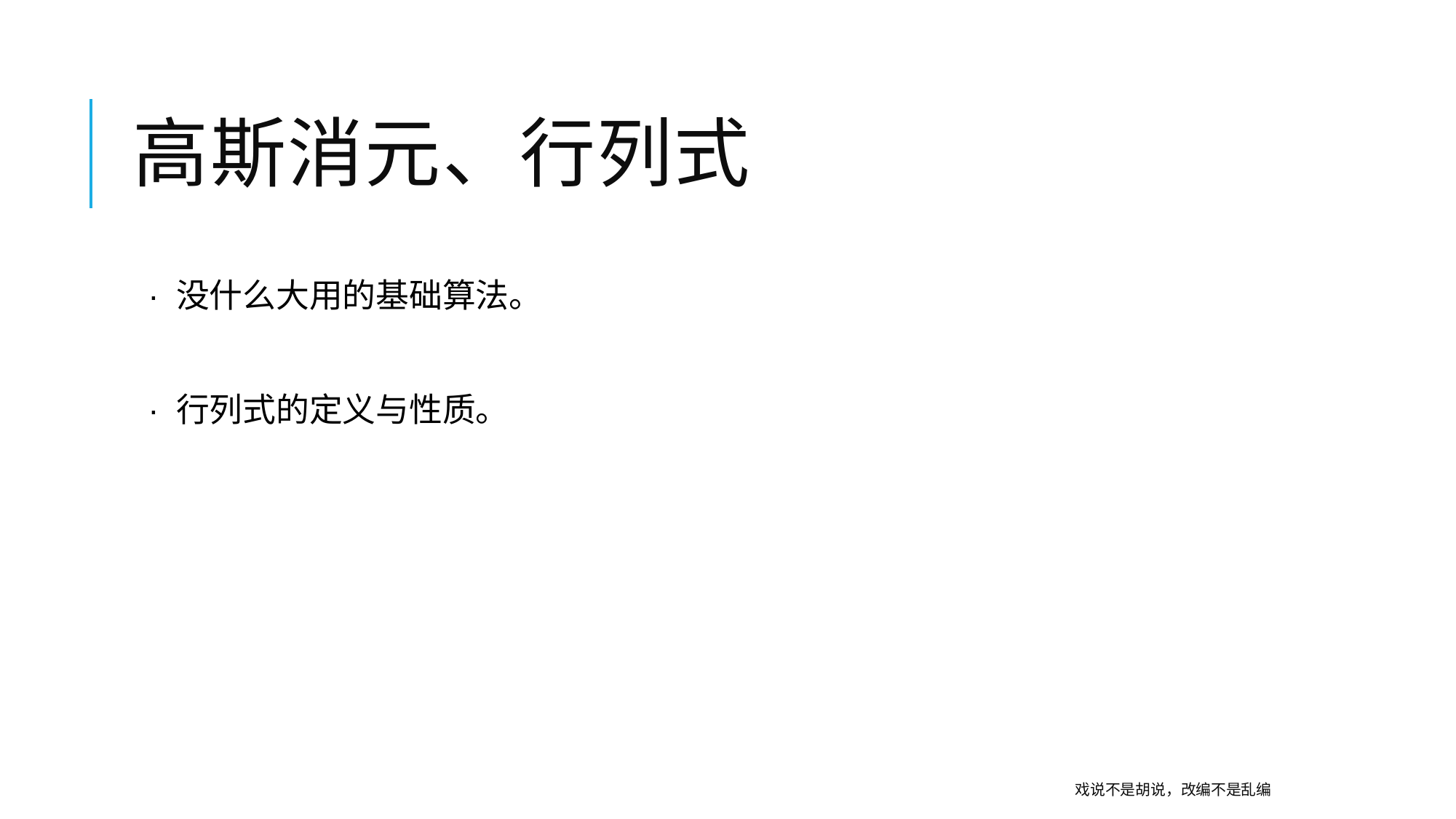

# 高斯消元、行列式
 · 没什么大用的基础算法。

 · 行列式的定义与性质。

戏说不是胡说，改编不是乱编
23